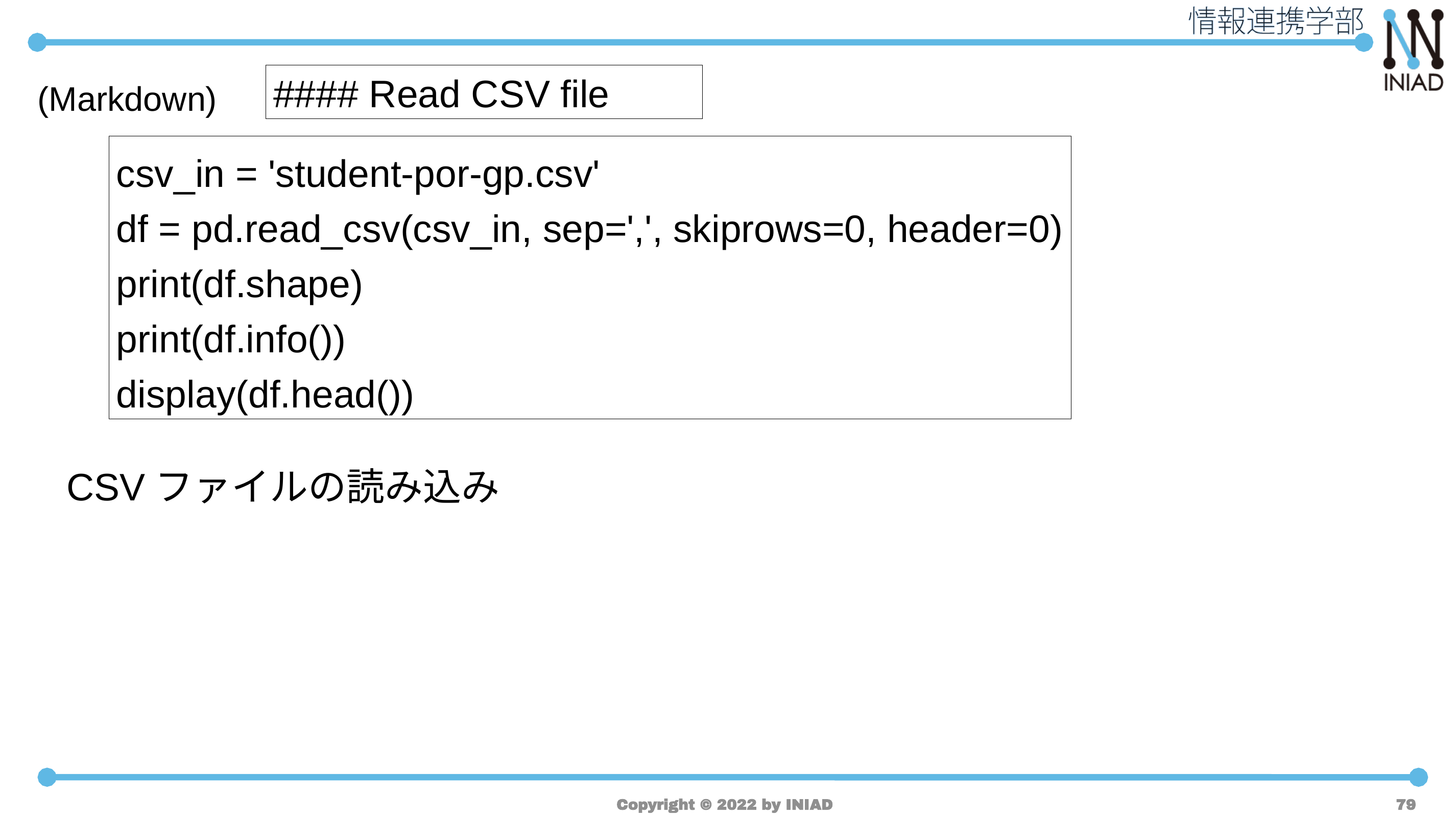

#### Read CSV file
(Markdown)
csv_in = 'student-por-gp.csv'
df = pd.read_csv(csv_in, sep=',', skiprows=0, header=0)
print(df.shape)
print(df.info())
display(df.head())
CSVファイルの読み込み

Copyright © 2022 by INIAD
79